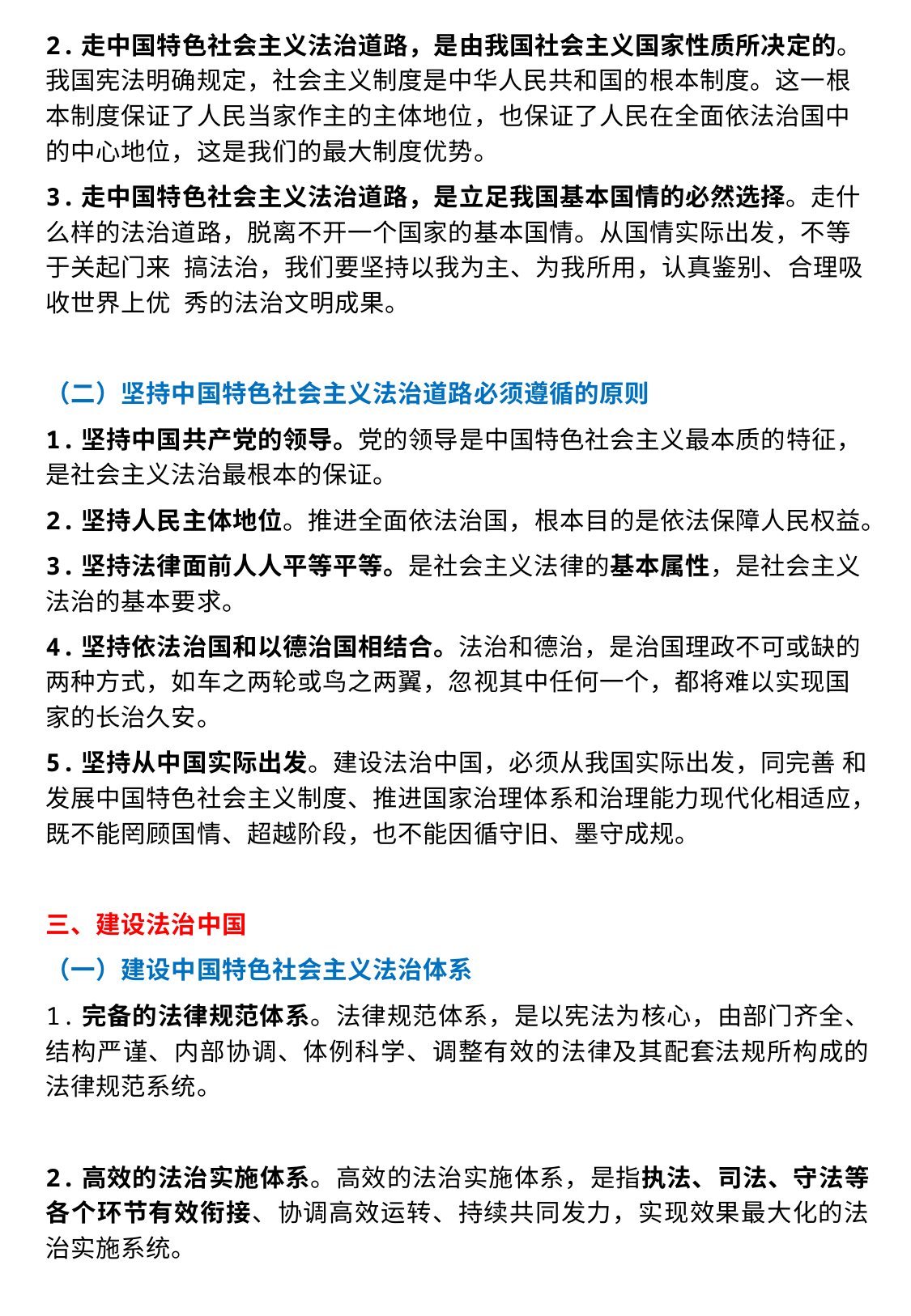

2.走中国特色社会主义法治道路，是由我国社会主义国家性质所决定的。我国宪法明确规定，社会主义制度是中华人民共和国的根本制度。这一根本制度保证了人民当家作主的主体地位，也保证了人民在全面依法治国中的中心地位，这是我们的最大制度优势。
3.走中国特色社会主义法治道路，是立足我国基本国情的必然选择。走什么样的法治道路，脱离不开一个国家的基本国情。从国情实际出发，不等于关起门来  搞法治，我们要坚持以我为主、为我所用，认真鉴别、合理吸收世界上优  秀的法治文明成果。

（二）坚持中国特色社会主义法治道路必须遵循的原则
1.坚持中国共产党的领导。党的领导是中国特色社会主义最本质的特征，是社会主义法治最根本的保证。
2.坚持人民主体地位。推进全面依法治国，根本目的是依法保障人民权益。
3.坚持法律面前人人平等平等。是社会主义法律的基本属性，是社会主义法治的基本要求。
4.坚持依法治国和以德治国相结合。法治和德治，是治国理政不可或缺的两种方式，如车之两轮或鸟之两翼，忽视其中任何一个，都将难以实现国家的长治久安。
5.坚持从中国实际出发。建设法治中国，必须从我国实际出发，同完善 和发展中国特色社会主义制度、推进国家治理体系和治理能力现代化相适应，既不能罔顾国情、超越阶段，也不能因循守旧、墨守成规。

三、建设法治中国
（一）建设中国特色社会主义法治体系
1.完备的法律规范体系。法律规范体系，是以宪法为核心，由部门齐全、结构严谨、内部协调、体例科学、调整有效的法律及其配套法规所构成的法律规范系统。

2.高效的法治实施体系。高效的法治实施体系，是指执法、司法、守法等各个环节有效衔接、协调高效运转、持续共同发力，实现效果最大化的法治实施系统。